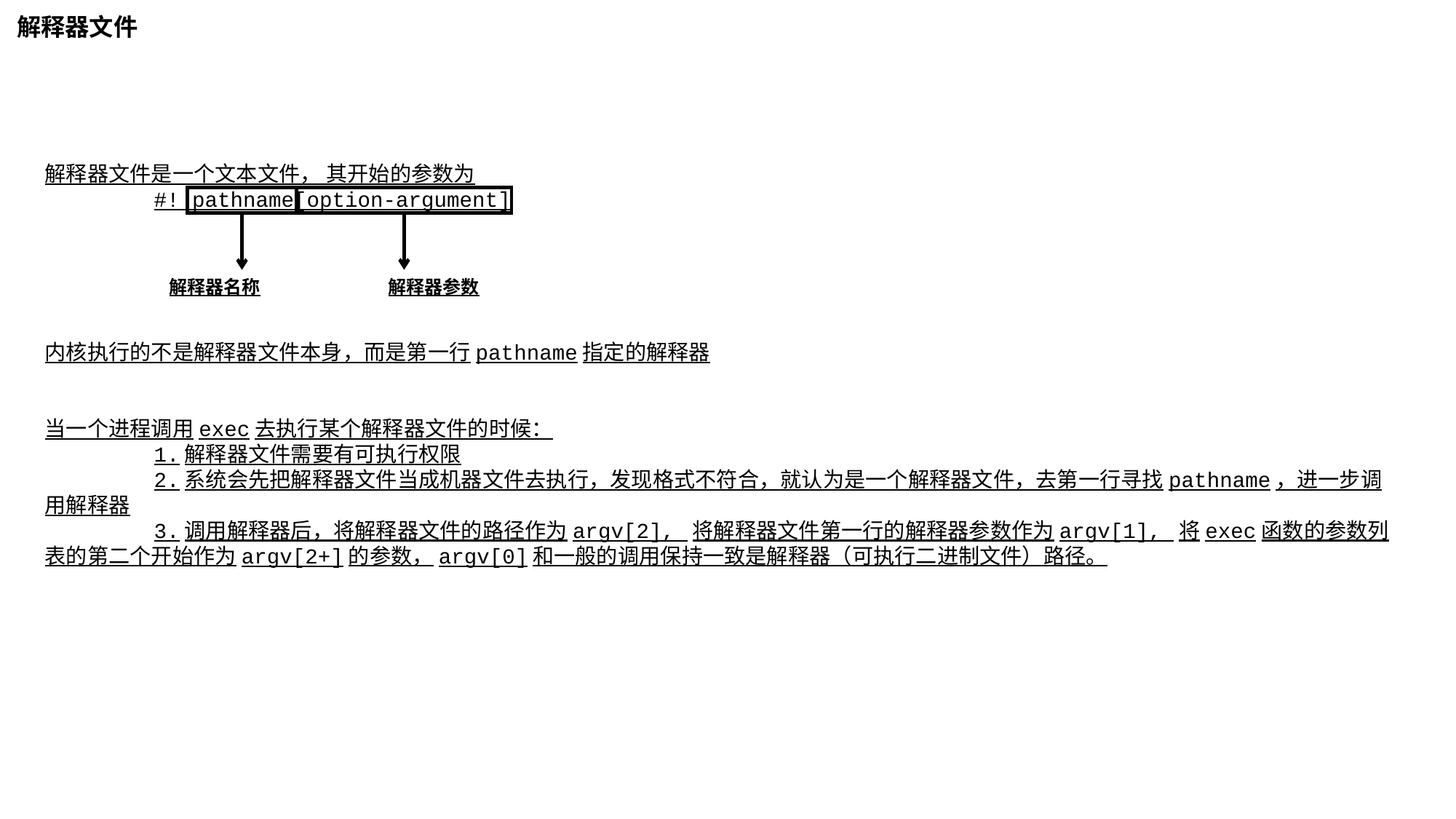

解释器文件
解释器文件是一个文本文件， 其开始的参数为
	#! pathname[option-argument]

内核执行的不是解释器文件本身，而是第一行pathname指定的解释器

当一个进程调用exec去执行某个解释器文件的时候：
	1.解释器文件需要有可执行权限
	2.系统会先把解释器文件当成机器文件去执行，发现格式不符合，就认为是一个解释器文件，去第一行寻找pathname，进一步调用解释器
	3.调用解释器后，将解释器文件的路径作为argv[2], 将解释器文件第一行的解释器参数作为argv[1], 将exec函数的参数列表的第二个开始作为argv[2+]的参数，argv[0]和一般的调用保持一致是解释器（可执行二进制文件）路径。

解释器名称
解释器参数